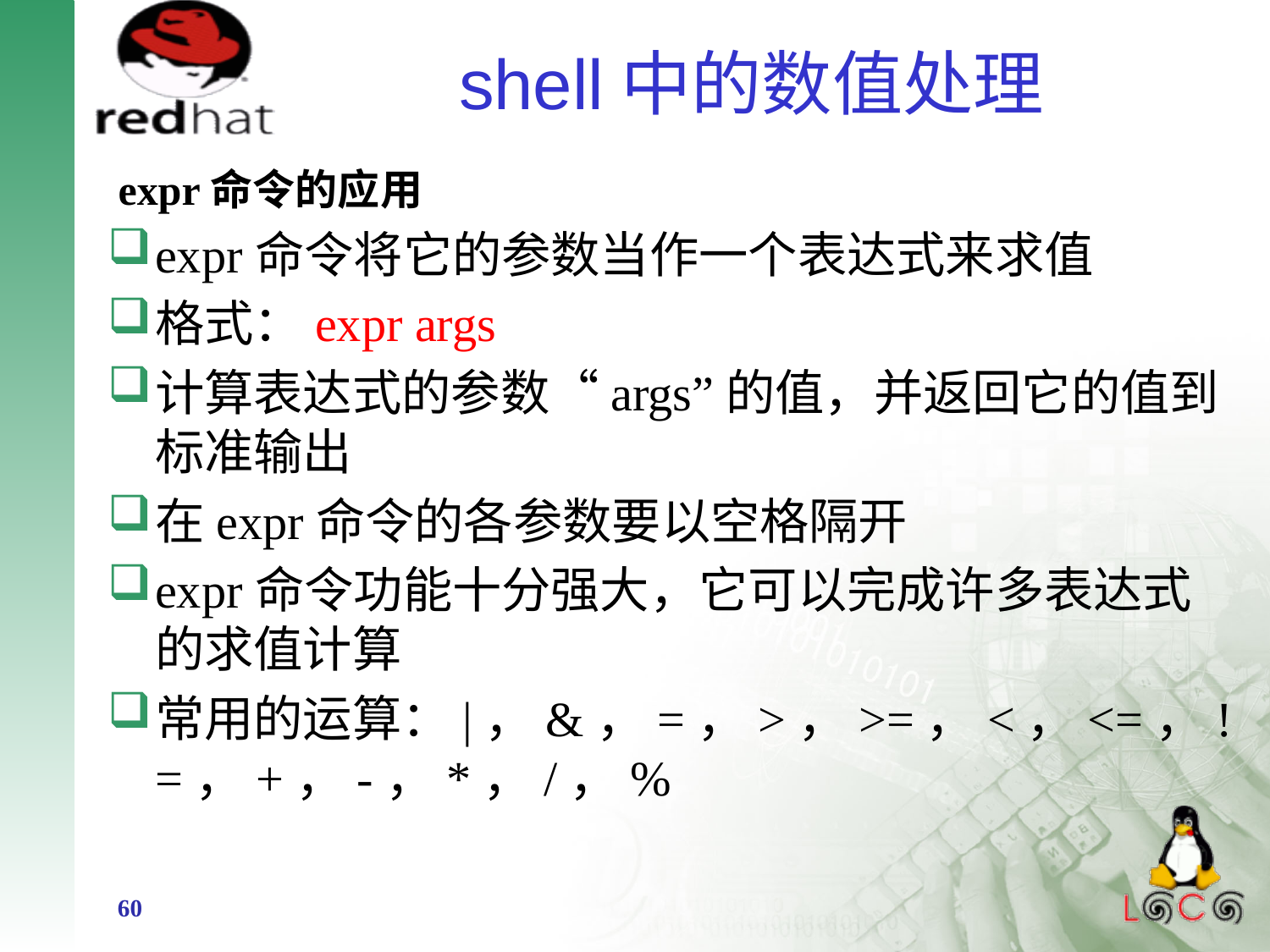

# shell中的数值处理
 expr命令的应用
expr命令将它的参数当作一个表达式来求值
格式：expr args
计算表达式的参数“args”的值，并返回它的值到标准输出
在expr命令的各参数要以空格隔开
expr命令功能十分强大，它可以完成许多表达式的求值计算
常用的运算：|，&，=，>，>=，<，<=，!=，+，-，*，/，%

60